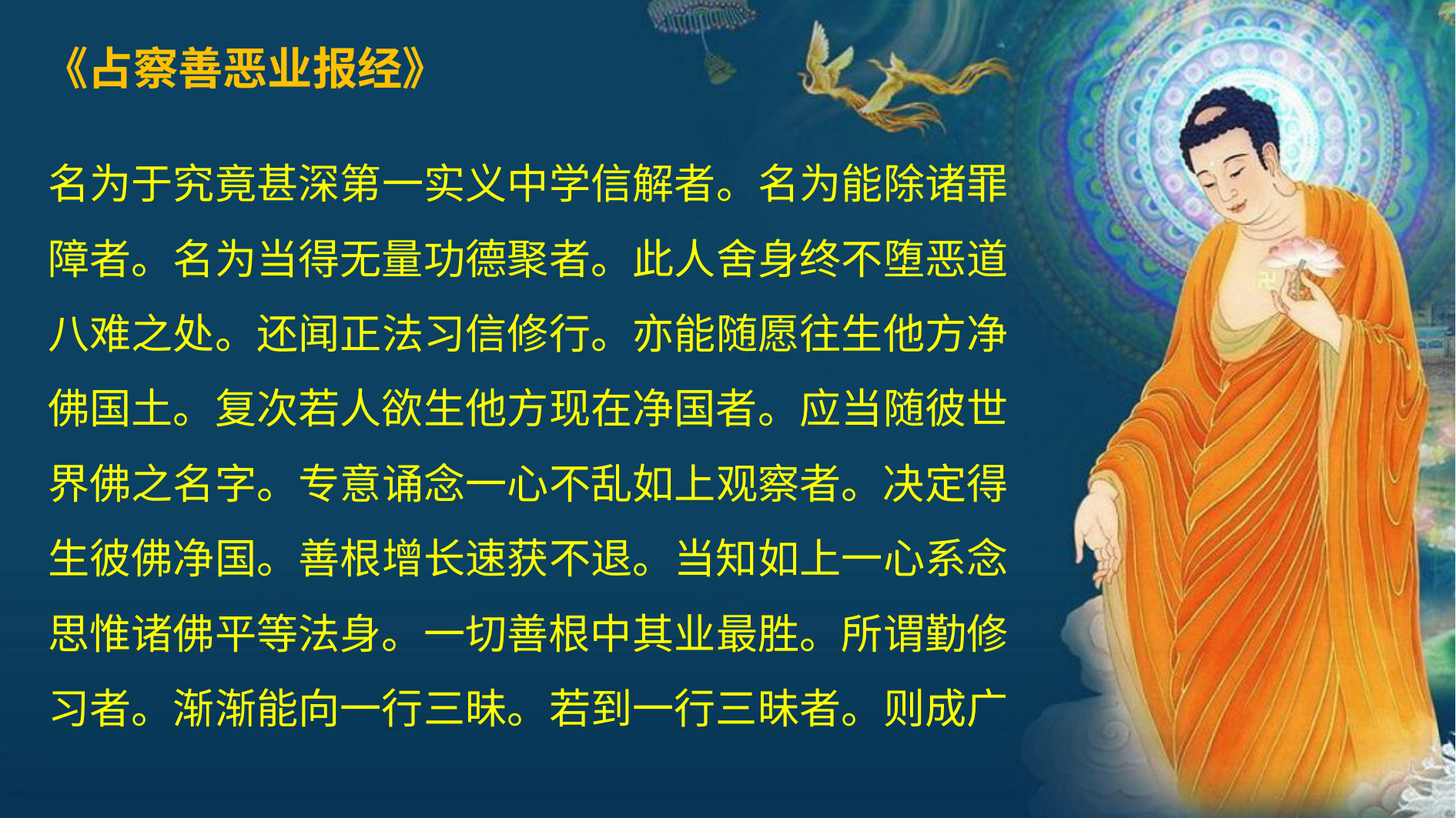

《占察善恶业报经》
名为于究竟甚深第一实义中学信解者。名为能除诸罪障者。名为当得无量功德聚者。此人舍身终不堕恶道八难之处。还闻正法习信修行。亦能随愿往生他方净佛国土。复次若人欲生他方现在净国者。应当随彼世界佛之名字。专意诵念一心不乱如上观察者。决定得生彼佛净国。善根增长速获不退。当知如上一心系念思惟诸佛平等法身。一切善根中其业最胜。所谓勤修习者。渐渐能向一行三昧。若到一行三昧者。则成广